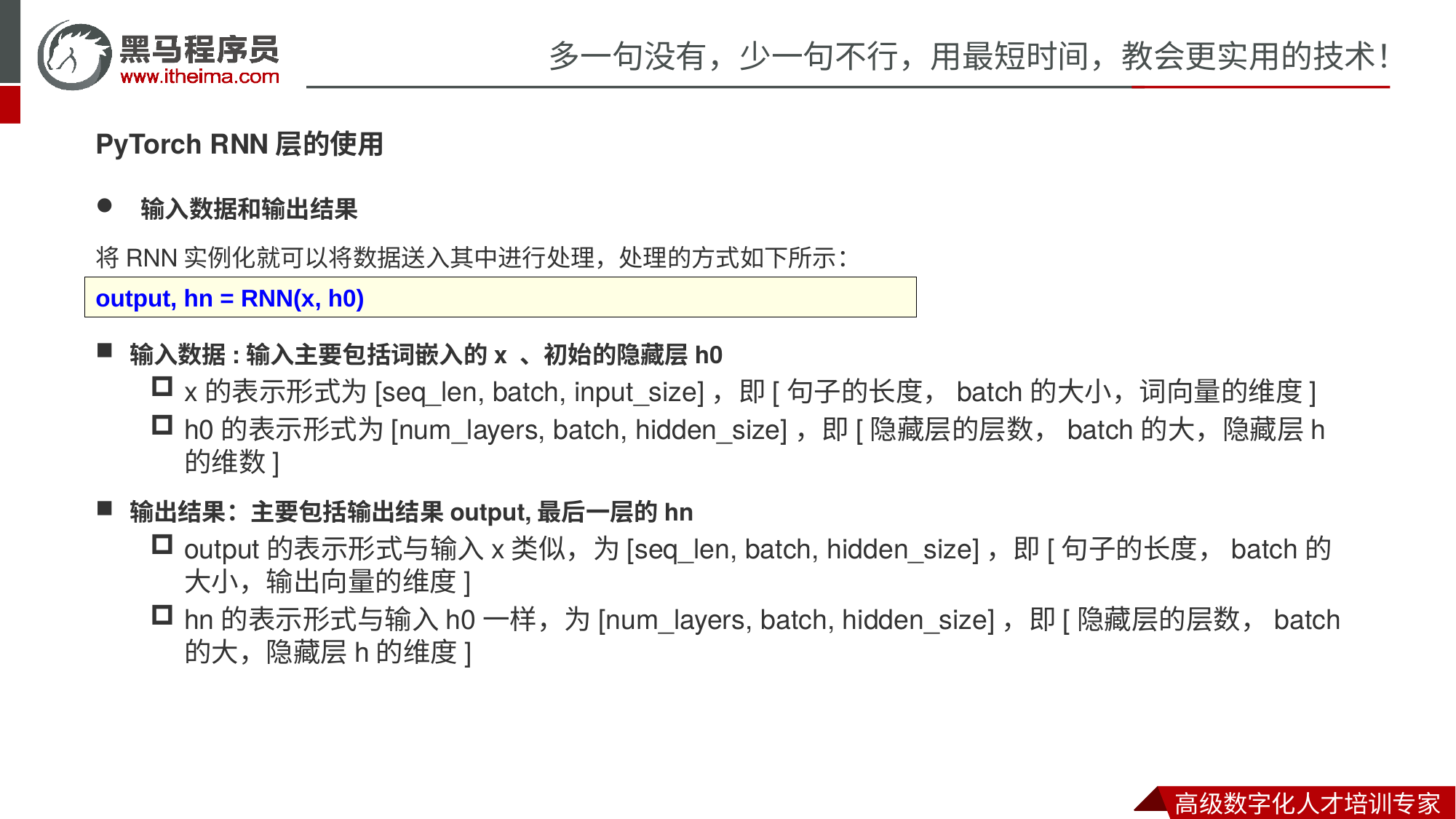

PyTorch RNN层的使用
 输入数据和输出结果
将RNN实例化就可以将数据送入其中进行处理，处理的方式如下所示：

输入数据:输入主要包括词嵌入的x 、初始的隐藏层h0
x的表示形式为[seq_len, batch, input_size]，即[句子的长度，batch的大小，词向量的维度]
h0的表示形式为[num_layers, batch, hidden_size]，即[隐藏层的层数，batch的大，隐藏层h的维数]
输出结果：主要包括输出结果output,最后一层的hn
output的表示形式与输入x类似，为[seq_len, batch, hidden_size]，即[句子的长度，batch的大小，输出向量的维度]
hn的表示形式与输入h0一样，为[num_layers, batch, hidden_size]，即[隐藏层的层数，batch的大，隐藏层h的维度]

output, hn = RNN(x, h0)